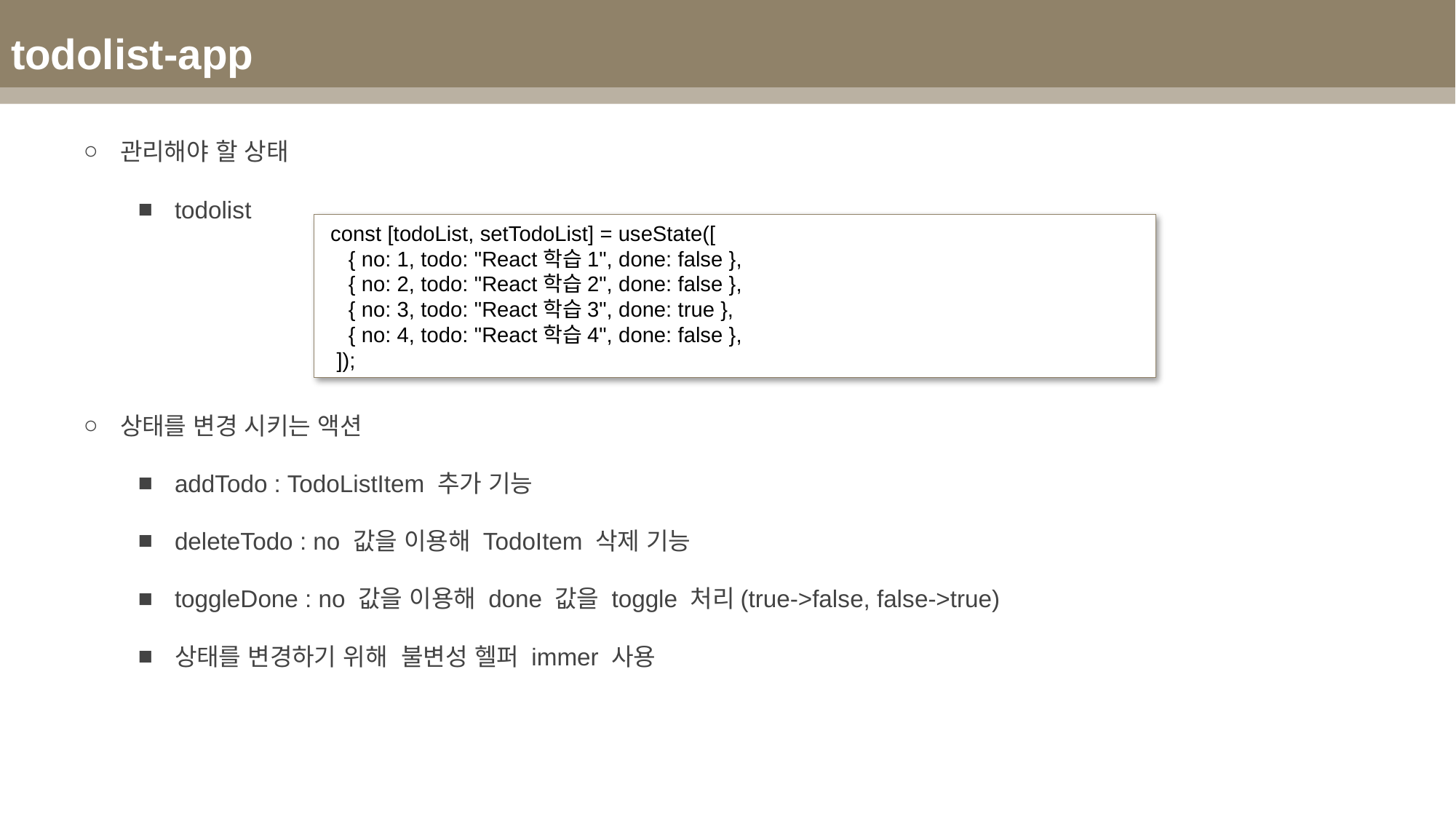

todolist-app
관리해야 할 상태
todolist

상태를 변경 시키는 액션
addTodo : TodoListItem 추가 기능
deleteTodo : no 값을 이용해 TodoItem 삭제 기능
toggleDone : no 값을 이용해 done 값을 toggle 처리(true->false, false->true)
상태를 변경하기 위해  불변성 헬퍼 immer 사용
 const [todoList, setTodoList] = useState([
    { no: 1, todo: "React학습1", done: false },
    { no: 2, todo: "React학습2", done: false },
    { no: 3, todo: "React학습3", done: true },
    { no: 4, todo: "React학습4", done: false },
  ]);